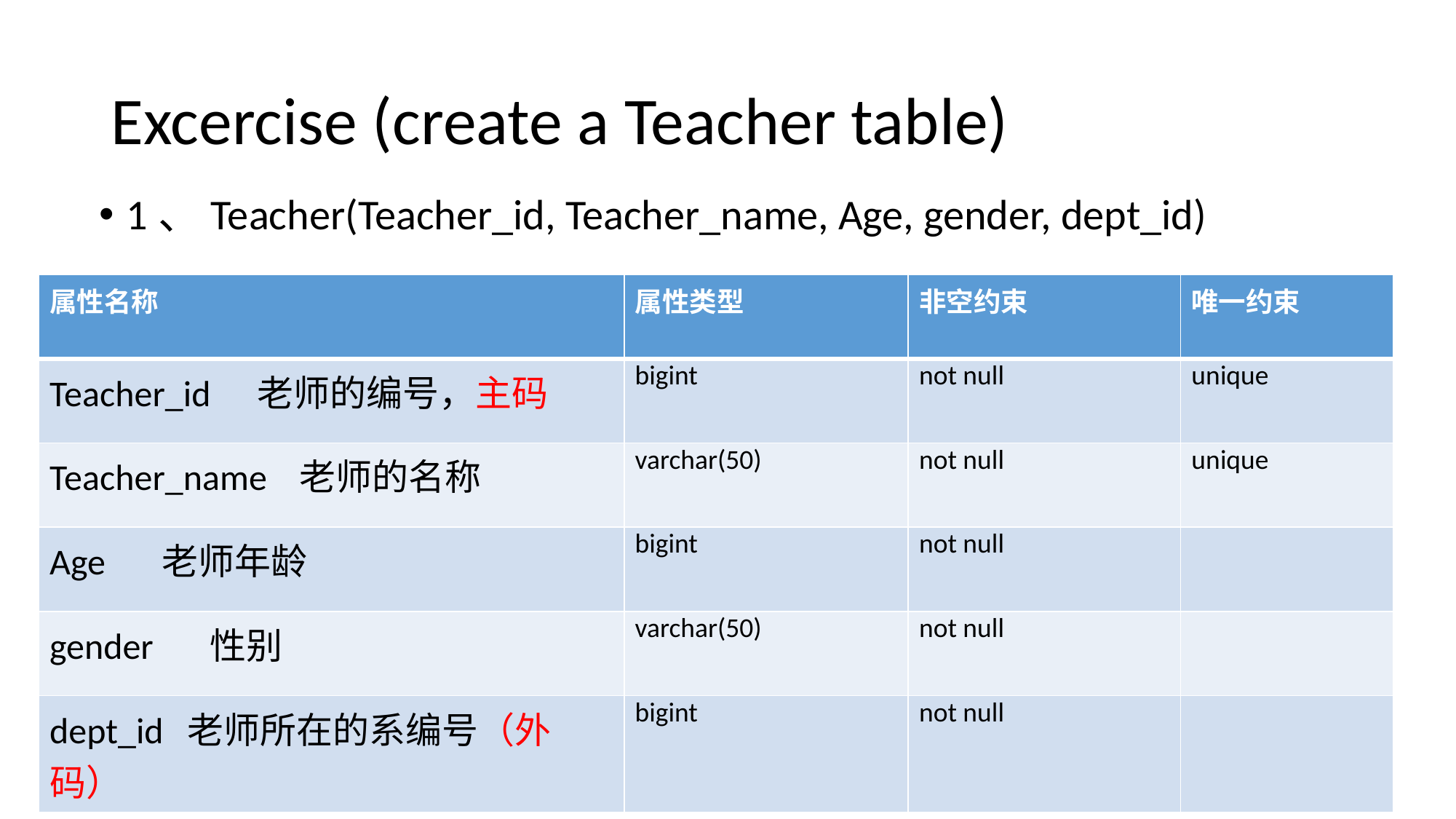

# Excercise (create a Teacher table)
1、Teacher(Teacher_id, Teacher_name, Age, gender, dept_id)
| 属性名称 | 属性类型 | 非空约束 | 唯一约束 |
| --- | --- | --- | --- |
| Teacher\_id 老师的编号，主码 | bigint | not null | unique |
| Teacher\_name 老师的名称 | varchar(50) | not null | unique |
| Age 老师年龄 | bigint | not null |  |
| gender 性别 | varchar(50) | not null |  |
| dept\_id 老师所在的系编号（外码） | bigint | not null |  |